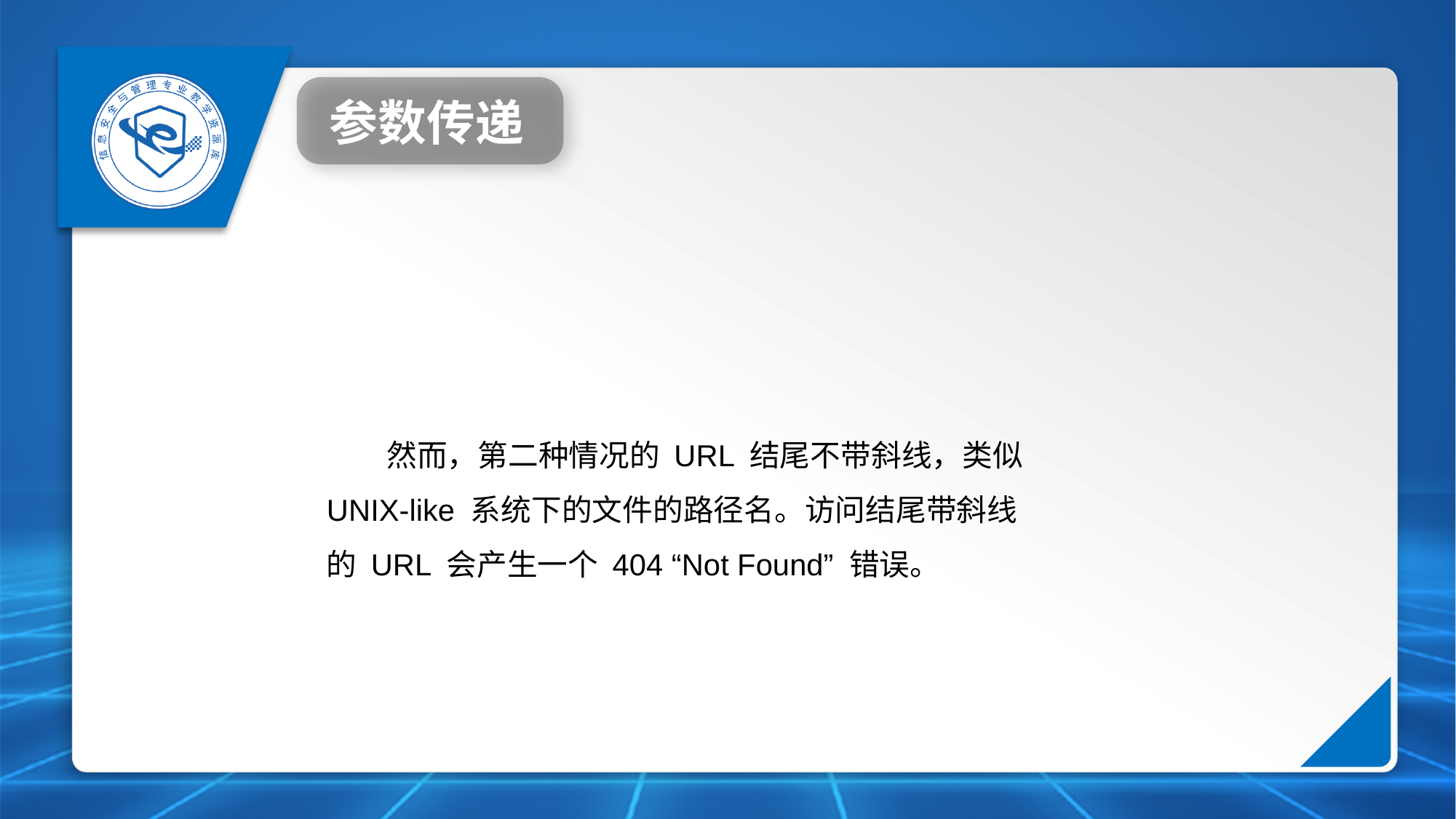

参数传递
然而，第二种情况的 URL 结尾不带斜线，类似 UNIX-like 系统下的文件的路径名。访问结尾带斜线的 URL 会产生一个 404 “Not Found” 错误。